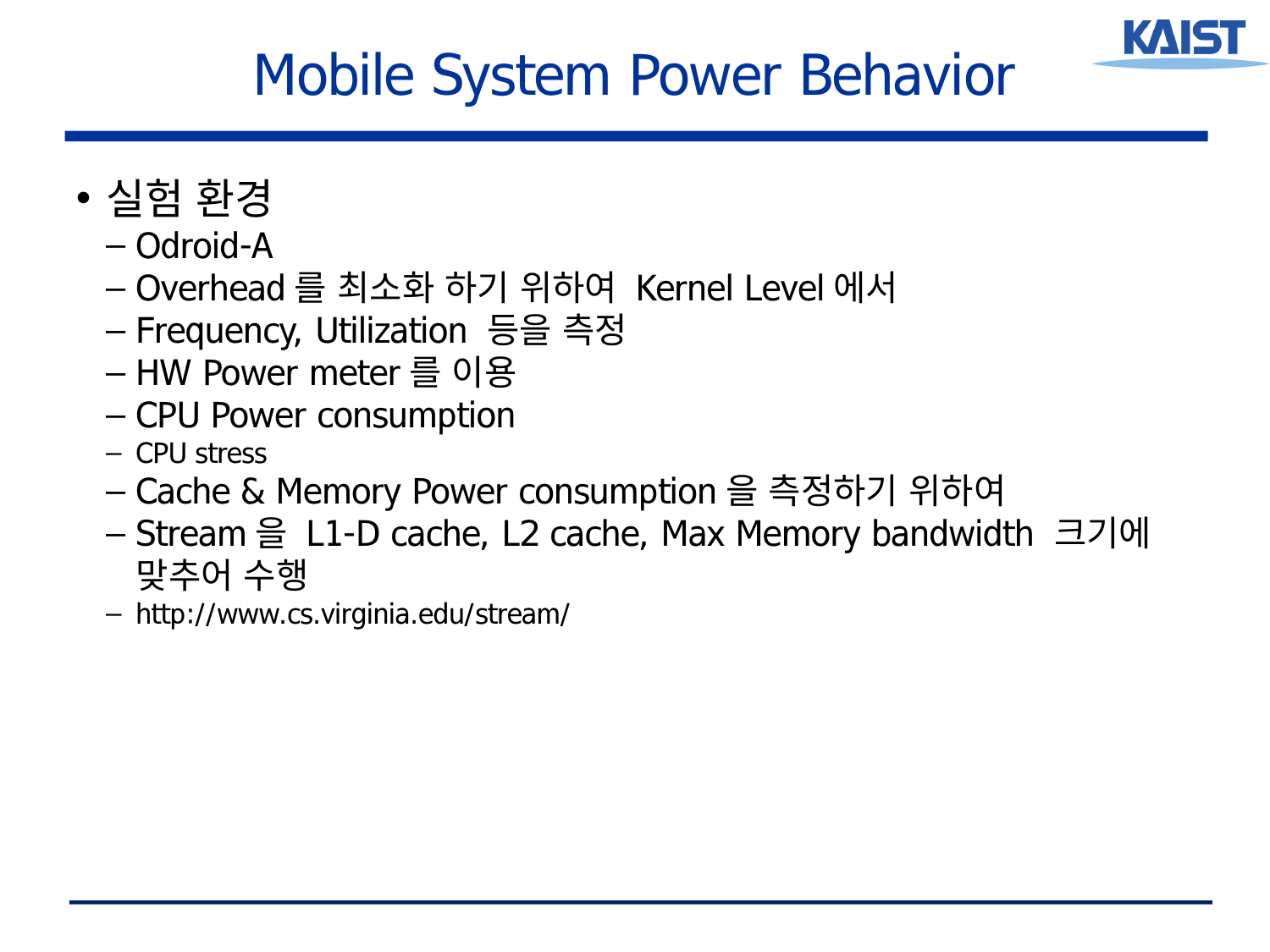

1
Mobile System Power Behavior
실험 환경
Odroid-A
Overhead를 최소화 하기 위하여 Kernel Level에서
Frequency, Utilization 등을 측정
HW Power meter를 이용
CPU Power consumption
CPU stress
Cache & Memory Power consumption을 측정하기 위하여
Stream을 L1-D cache, L2 cache, Max Memory bandwidth 크기에 맞추어 수행
http://www.cs.virginia.edu/stream/